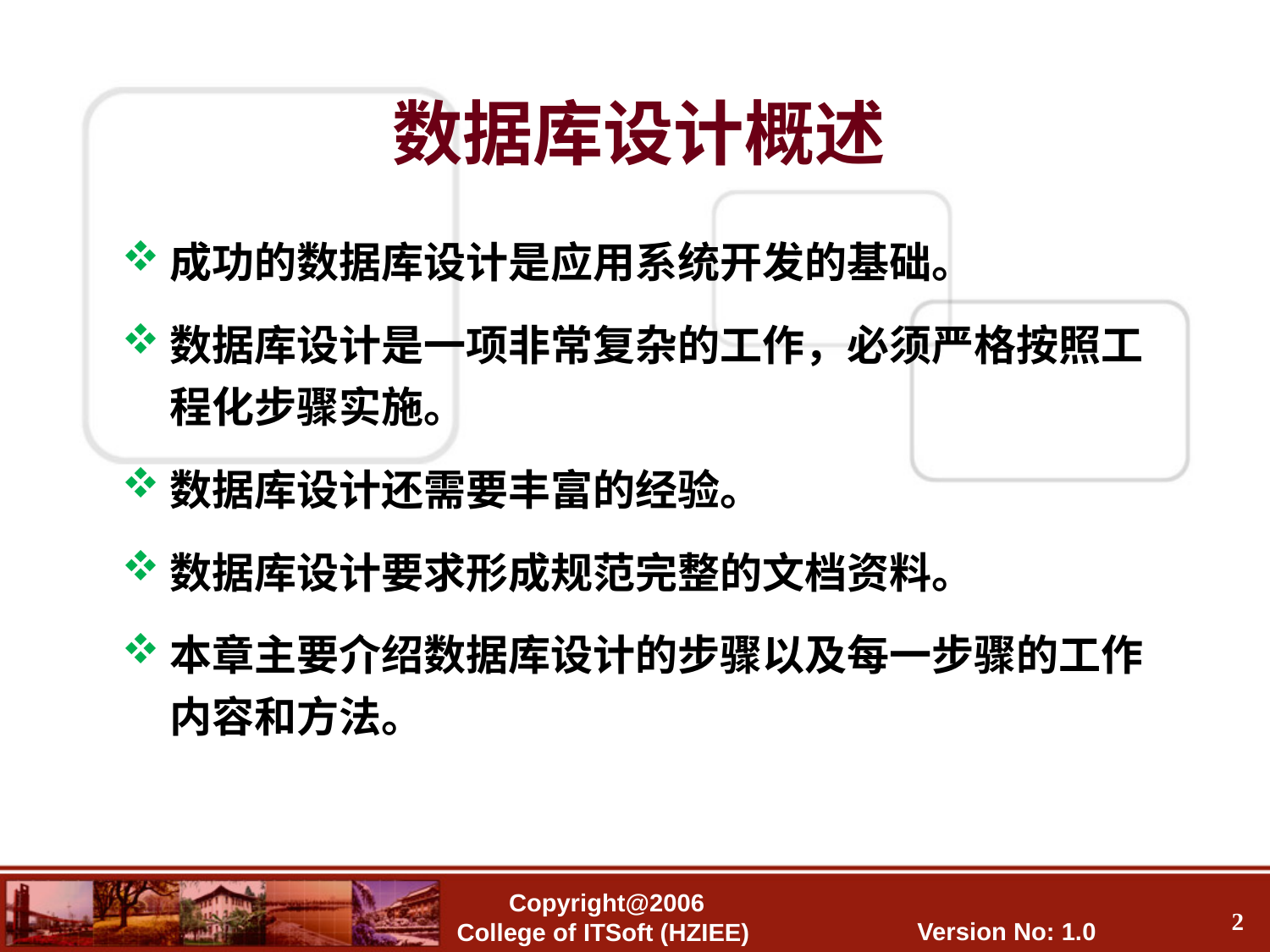

数据库设计概述
成功的数据库设计是应用系统开发的基础。
数据库设计是一项非常复杂的工作，必须严格按照工程化步骤实施。
数据库设计还需要丰富的经验。
数据库设计要求形成规范完整的文档资料。
本章主要介绍数据库设计的步骤以及每一步骤的工作内容和方法。